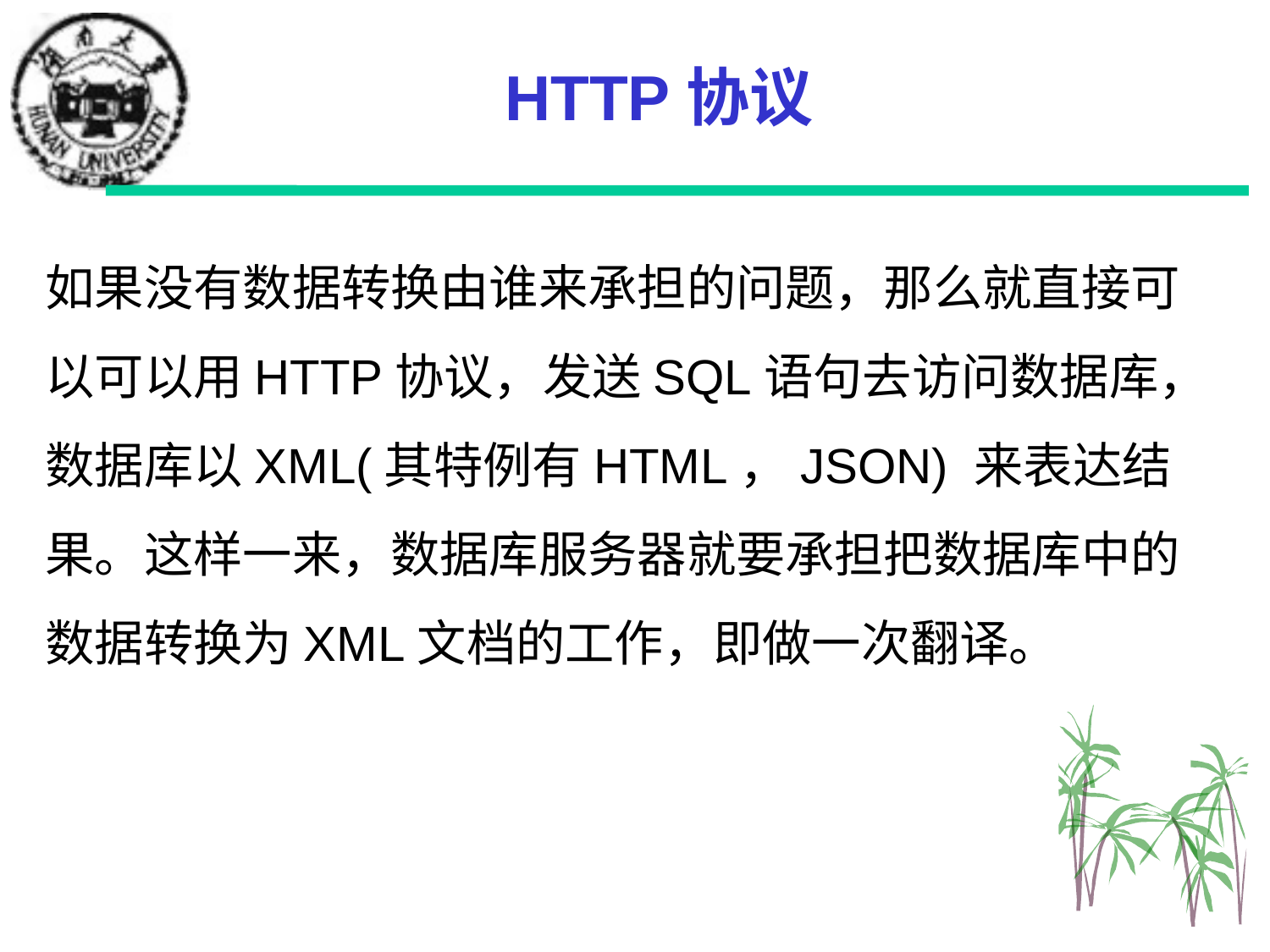

#
HTTP协议
如果没有数据转换由谁来承担的问题，那么就直接可以可以用HTTP协议，发送SQL语句去访问数据库，数据库以XML(其特例有HTML，JSON) 来表达结果。这样一来，数据库服务器就要承担把数据库中的数据转换为XML文档的工作，即做一次翻译。